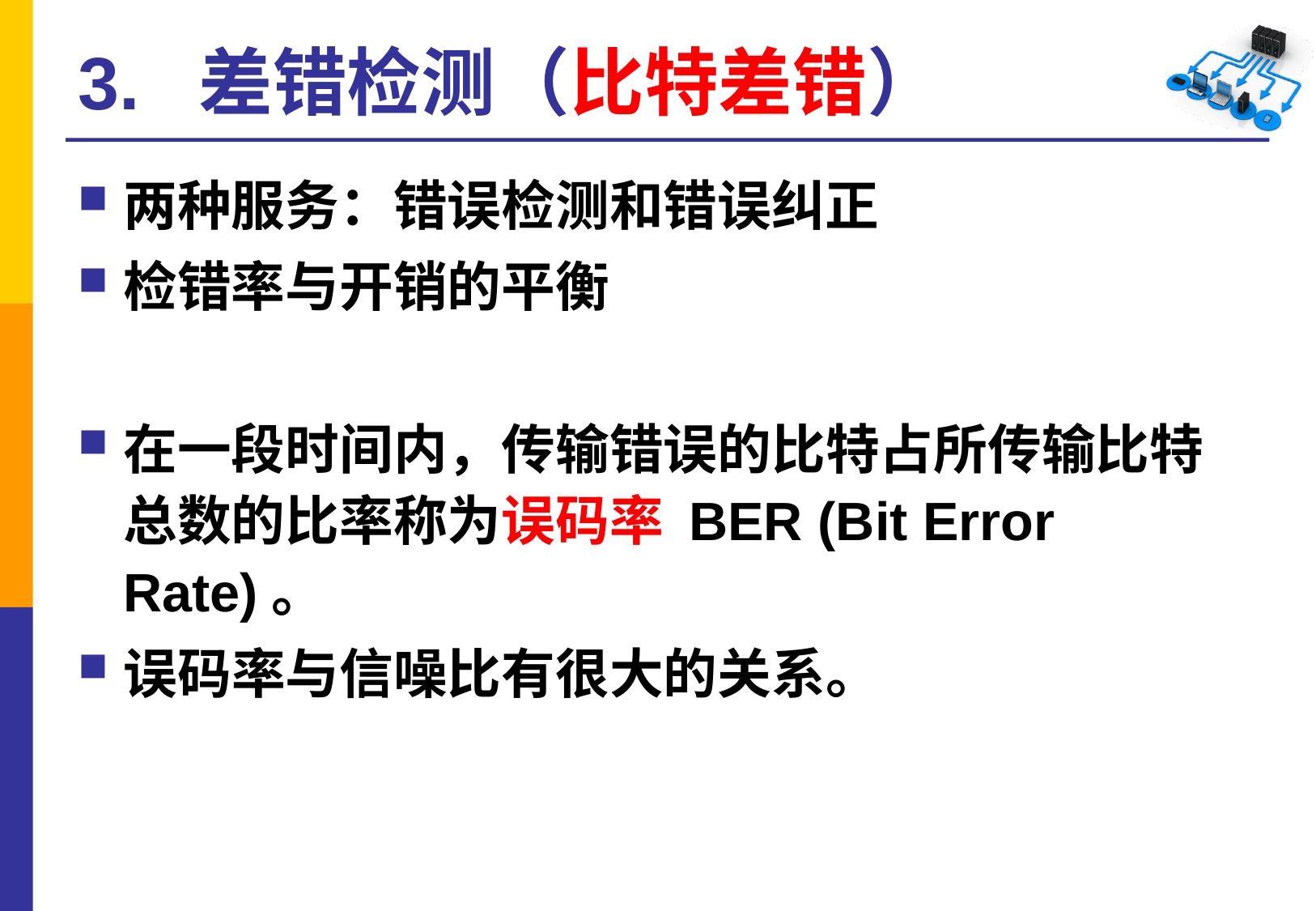

# 3.  差错检测（比特差错）
两种服务：错误检测和错误纠正
检错率与开销的平衡

在一段时间内，传输错误的比特占所传输比特总数的比率称为误码率 BER (Bit Error Rate)。
误码率与信噪比有很大的关系。